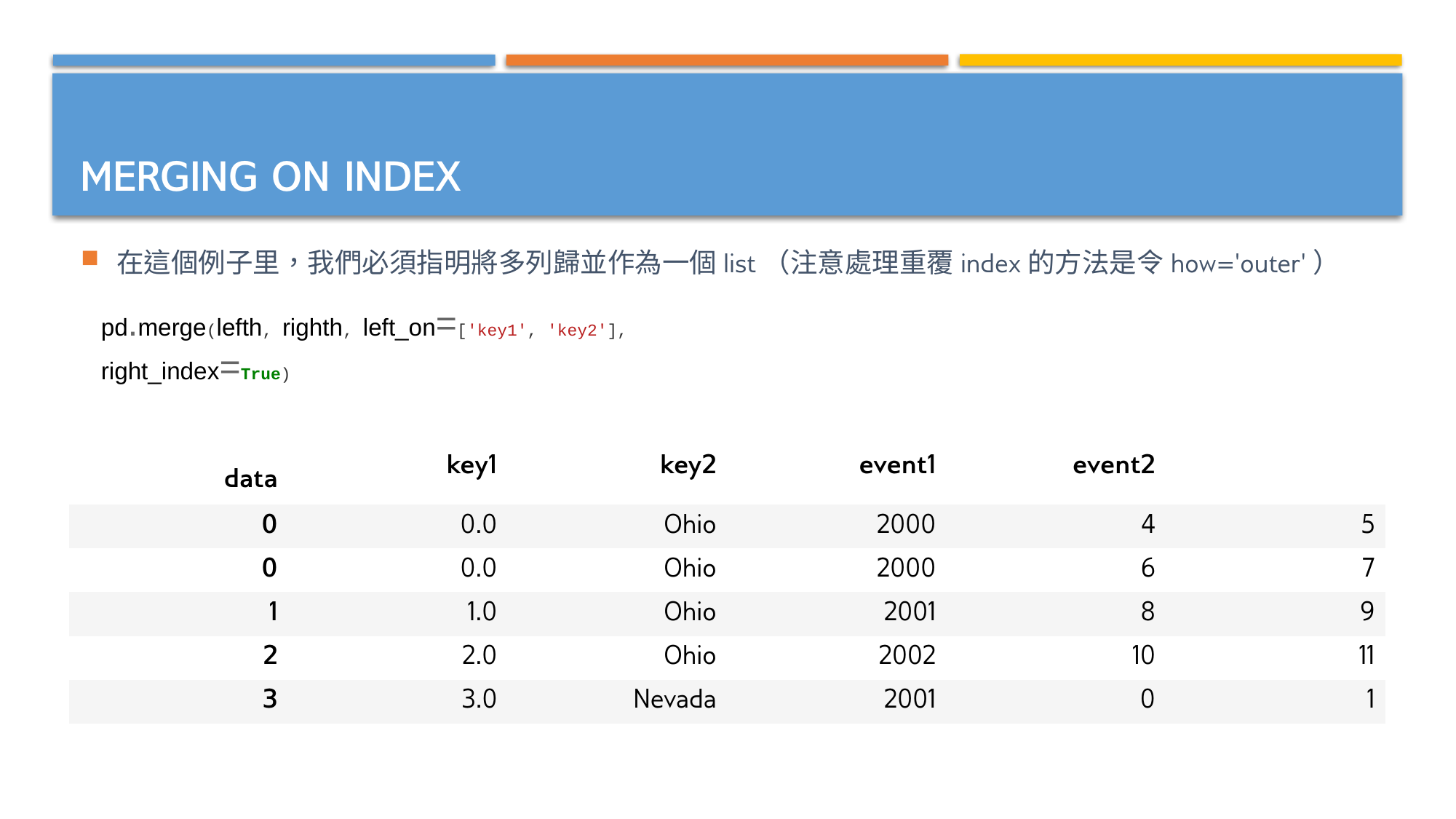

在這個例子里，我們必須指明將多列歸並作為一個list（注意處理重覆index的方法是令how='outer'）
# Merging on Index
pd.merge(lefth, righth, left_on=['key1', 'key2'],
right_index=True)
| data | key1 | key2 | event1 | event2 |  |
| --- | --- | --- | --- | --- | --- |
| 0 | 0.0 | Ohio | 2000 | 4 | 5 |
| 0 | 0.0 | Ohio | 2000 | 6 | 7 |
| 1 | 1.0 | Ohio | 2001 | 8 | 9 |
| 2 | 2.0 | Ohio | 2002 | 10 | 11 |
| 3 | 3.0 | Nevada | 2001 | 0 | 1 |